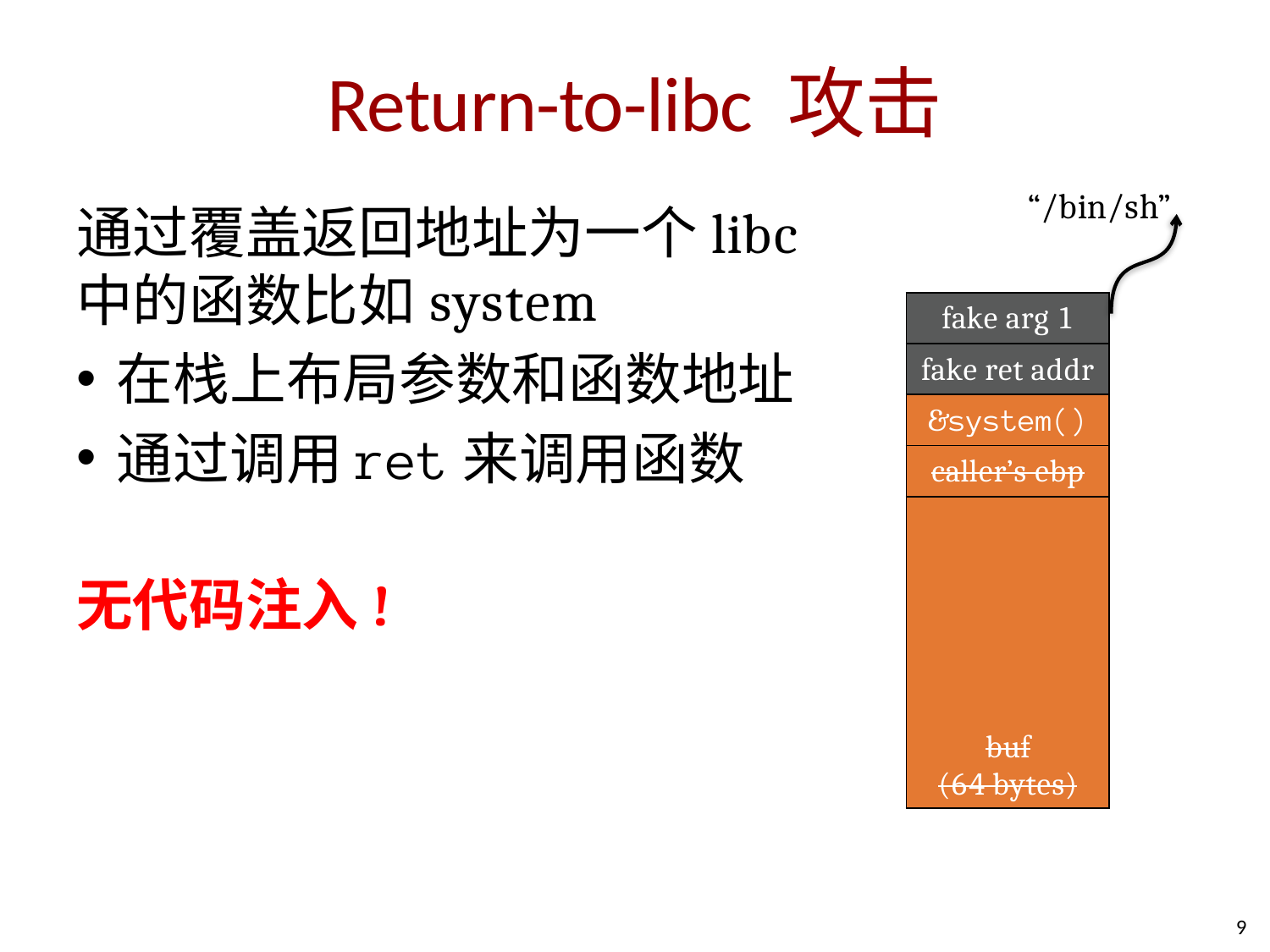

# Return-to-libc 攻击
“/bin/sh”
通过覆盖返回地址为一个libc中的函数比如system
在栈上布局参数和函数地址
通过调用ret来调用函数
无代码注入!
| fake arg 1 |
| --- |
| fake ret addr |
| &system() |
| caller’s ebp |
| buf (64 bytes) |
9